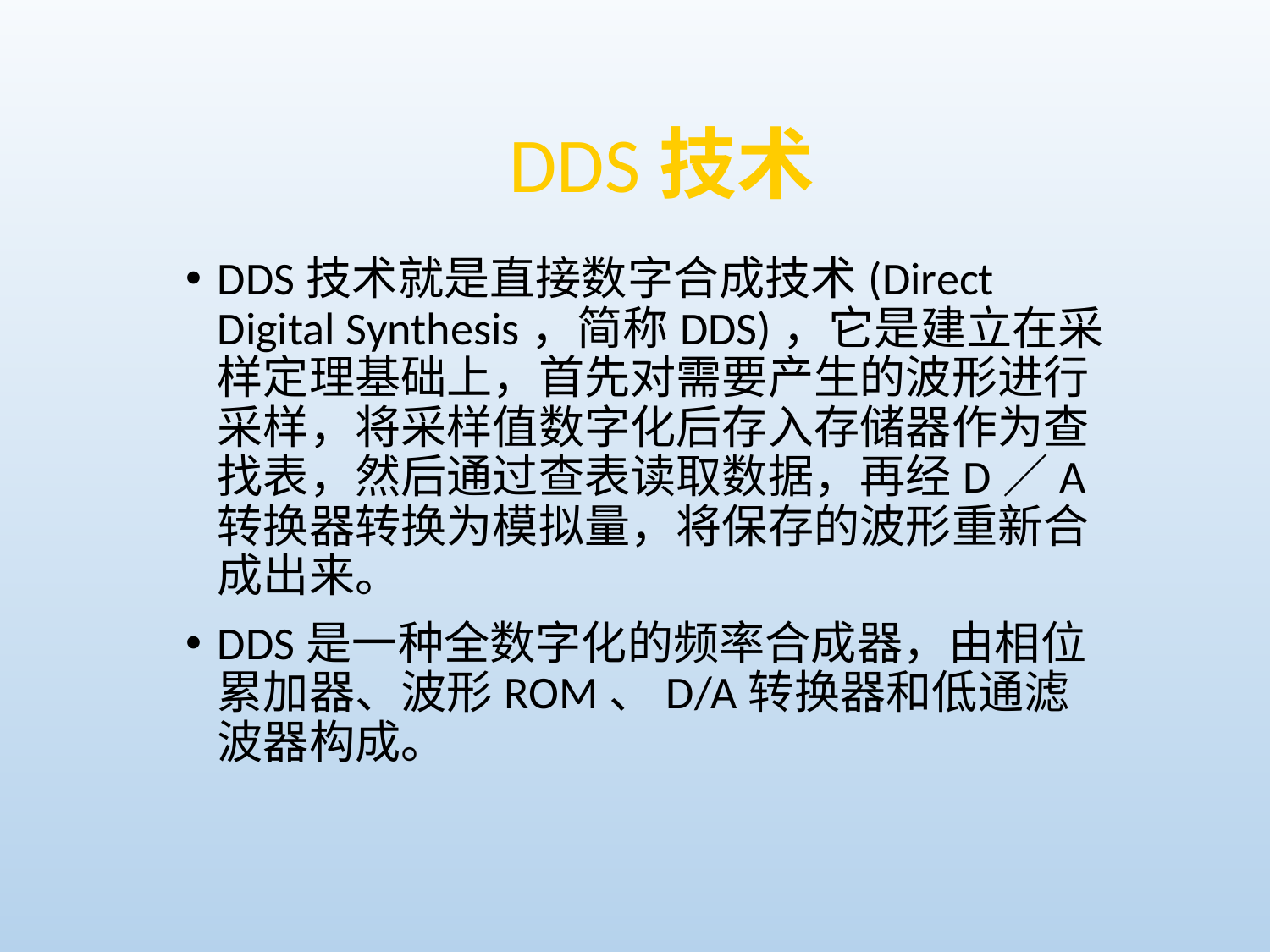

# DDS技术
DDS技术就是直接数字合成技术(Direct Digital Synthesis，简称DDS)，它是建立在采样定理基础上，首先对需要产生的波形进行采样，将采样值数字化后存入存储器作为查找表，然后通过查表读取数据，再经D／A转换器转换为模拟量，将保存的波形重新合成出来。
DDS是一种全数字化的频率合成器，由相位累加器、波形ROM、D/A转换器和低通滤波器构成。